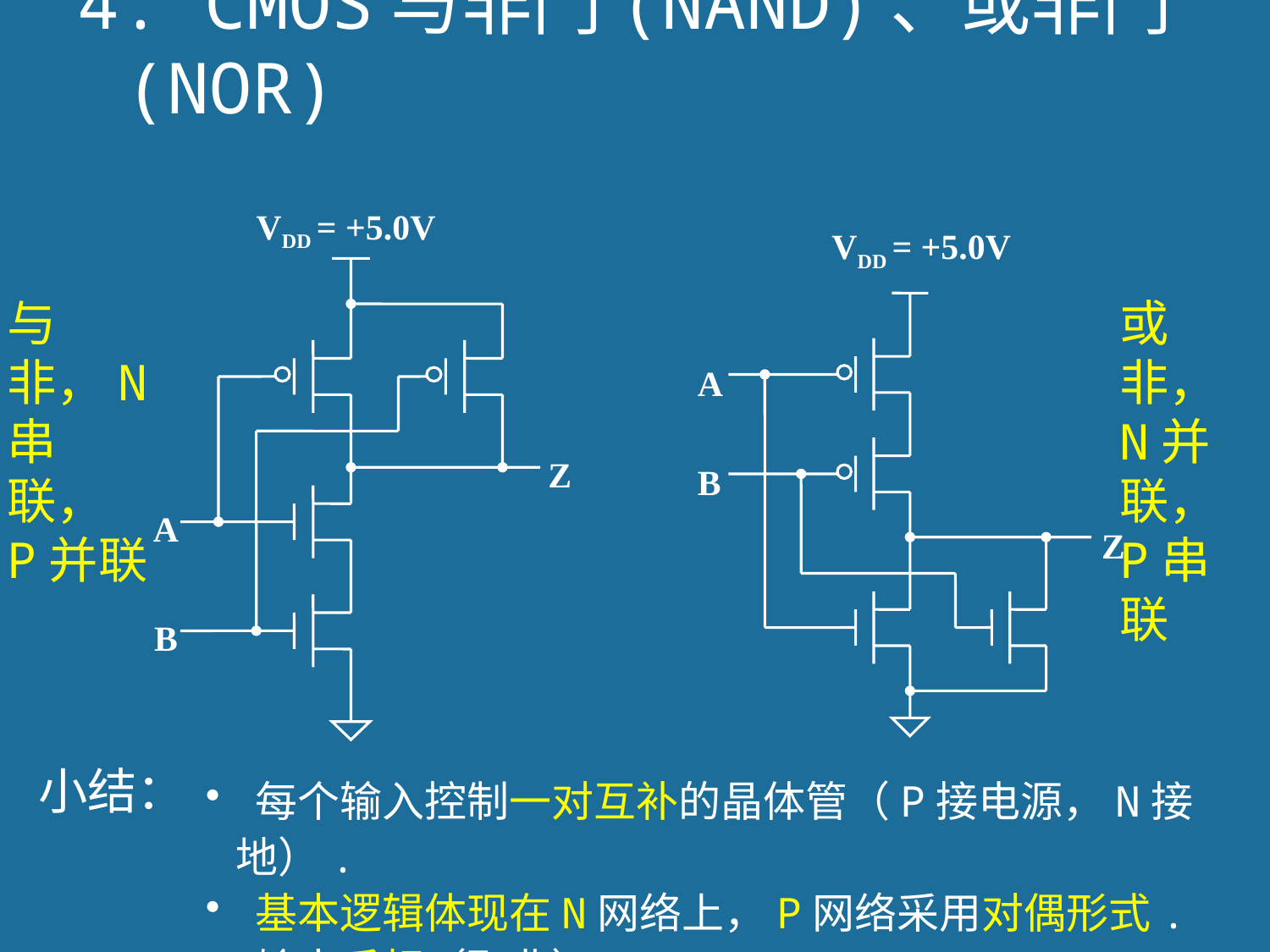

4. CMOS与非门(NAND)、或非门(NOR)
VDD = +5.0V

Z

A

B

VDD = +5.0V

A

B

Z

与非，N串联，
P并联
或非，N并联，
P串联
小结：
 每个输入控制一对互补的晶体管（P接电源，N接地）.
 基本逻辑体现在N网络上，P网络采用对偶形式.
 输出反相（取非）.
16